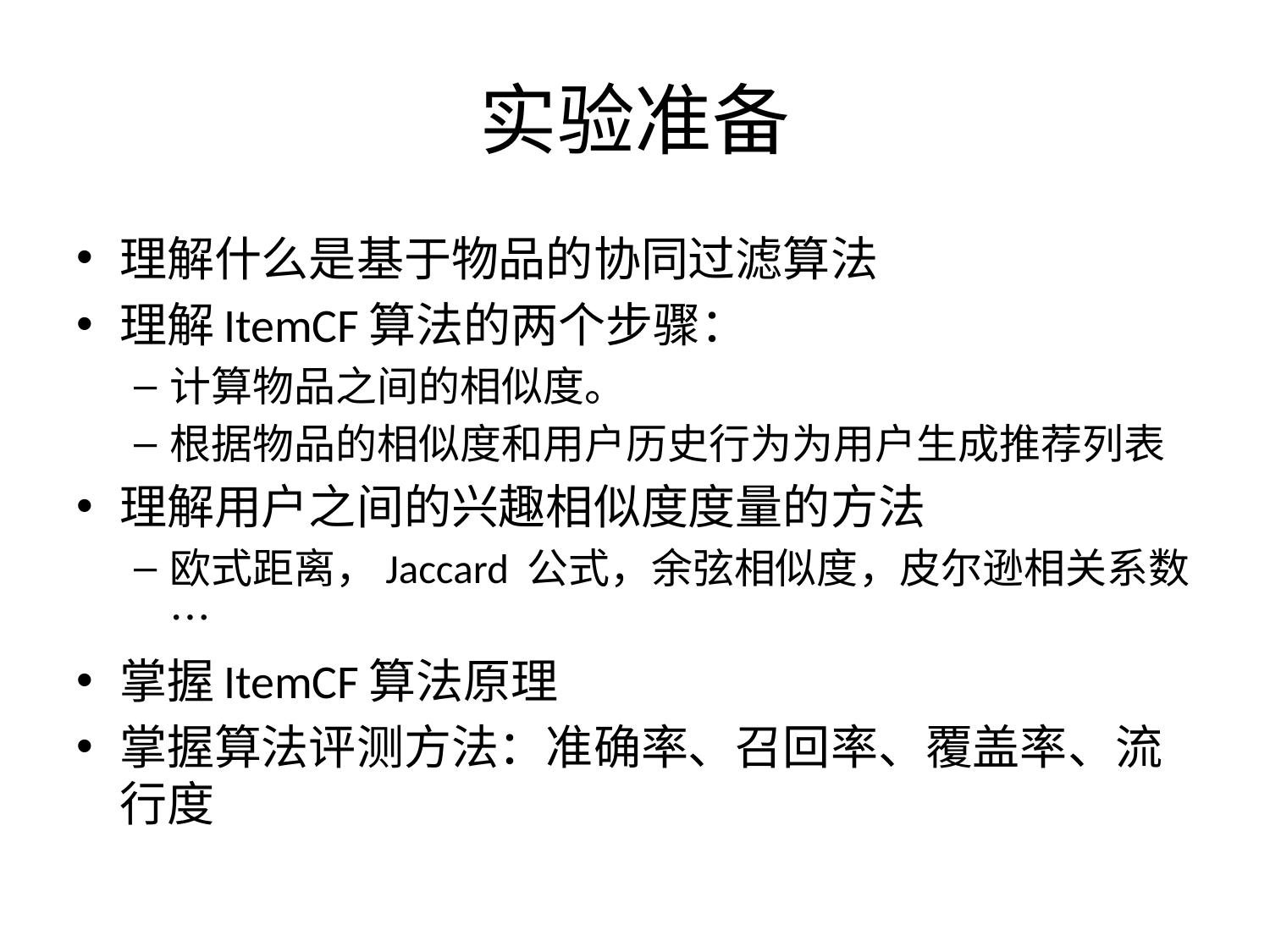

# 实验准备
理解什么是基于物品的协同过滤算法
理解ItemCF算法的两个步骤：
计算物品之间的相似度。
根据物品的相似度和用户历史行为为用户生成推荐列表
理解用户之间的兴趣相似度度量的方法
欧式距离，Jaccard 公式，余弦相似度，皮尔逊相关系数…
掌握ItemCF算法原理
掌握算法评测方法：准确率、召回率、覆盖率、流行度